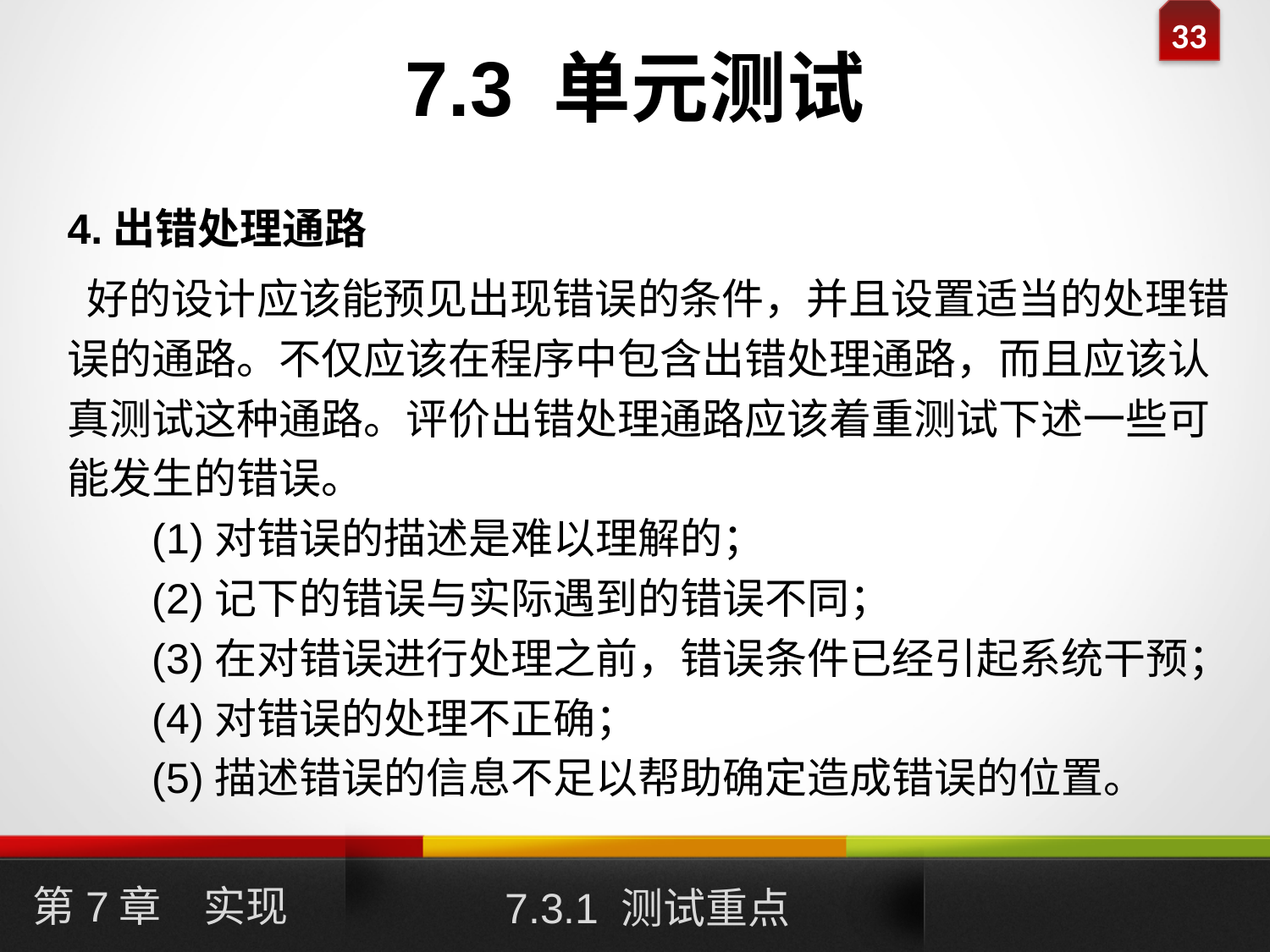

# 7.3 单元测试
4.出错处理通路
 好的设计应该能预见出现错误的条件，并且设置适当的处理错误的通路。不仅应该在程序中包含出错处理通路，而且应该认真测试这种通路。评价出错处理通路应该着重测试下述一些可能发生的错误。
(1)对错误的描述是难以理解的；
(2)记下的错误与实际遇到的错误不同；
(3)在对错误进行处理之前，错误条件已经引起系统干预；
(4)对错误的处理不正确；
(5)描述错误的信息不足以帮助确定造成错误的位置。
第7章　实现
7.3.1 测试重点